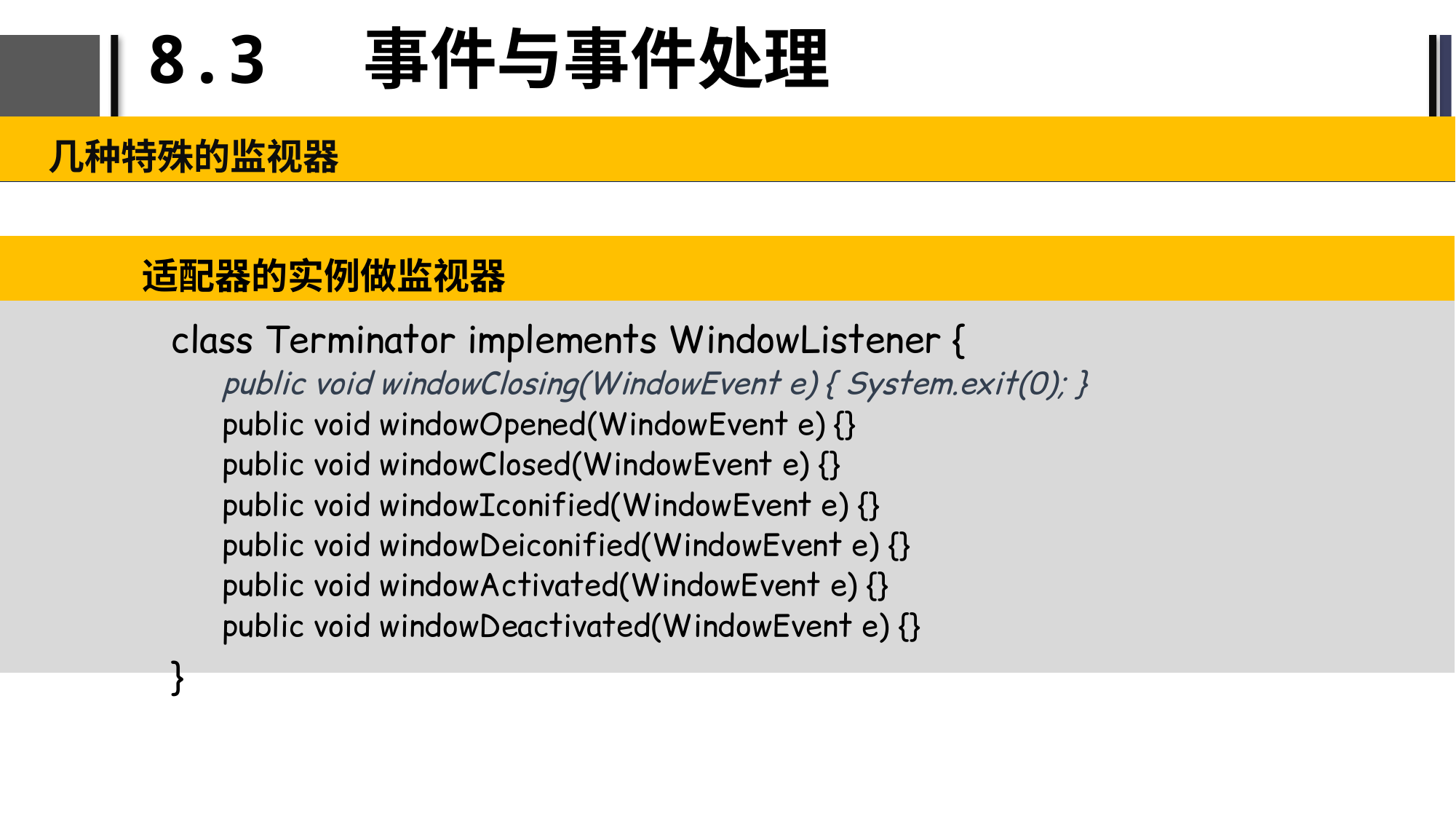

# 8.3  事件与事件处理

几种特殊的监视器

适配器的实例做监视器

class Terminator implements WindowListener {
public void windowClosing(WindowEvent e) { System.exit(0); }
public void windowOpened(WindowEvent e) {}
public void windowClosed(WindowEvent e) {}
public void windowIconified(WindowEvent e) {}
public void windowDeiconified(WindowEvent e) {}
public void windowActivated(WindowEvent e) {}
public void windowDeactivated(WindowEvent e) {}
}